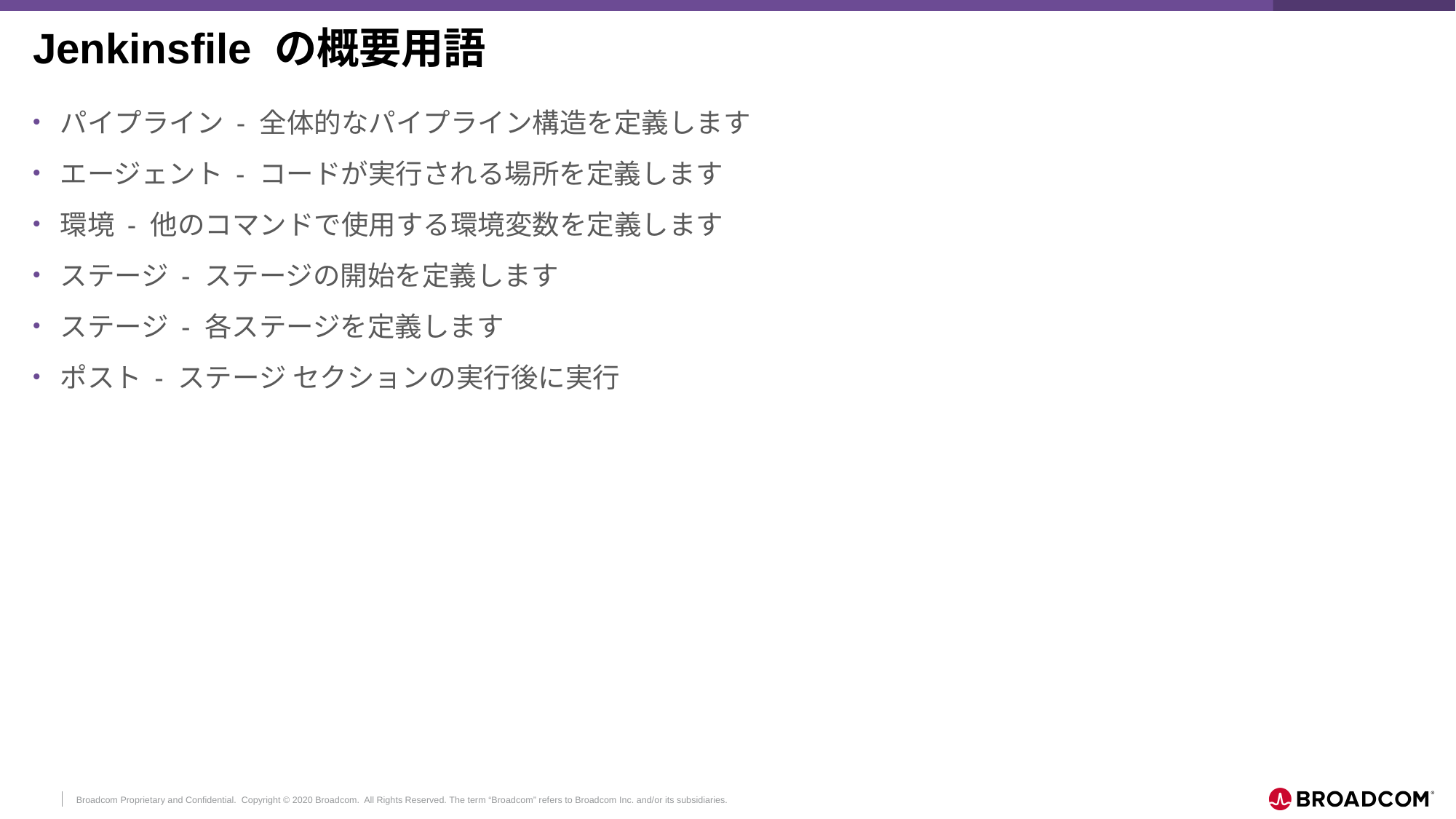

# Jenkinsfile の概要用語
パイプライン - 全体的なパイプライン構造を定義します
エージェント - コードが実行される場所を定義します
環境 - 他のコマンドで使用する環境変数を定義します
ステージ - ステージの開始を定義します
ステージ - 各ステージを定義します
ポスト - ステージ セクションの実行後に実行